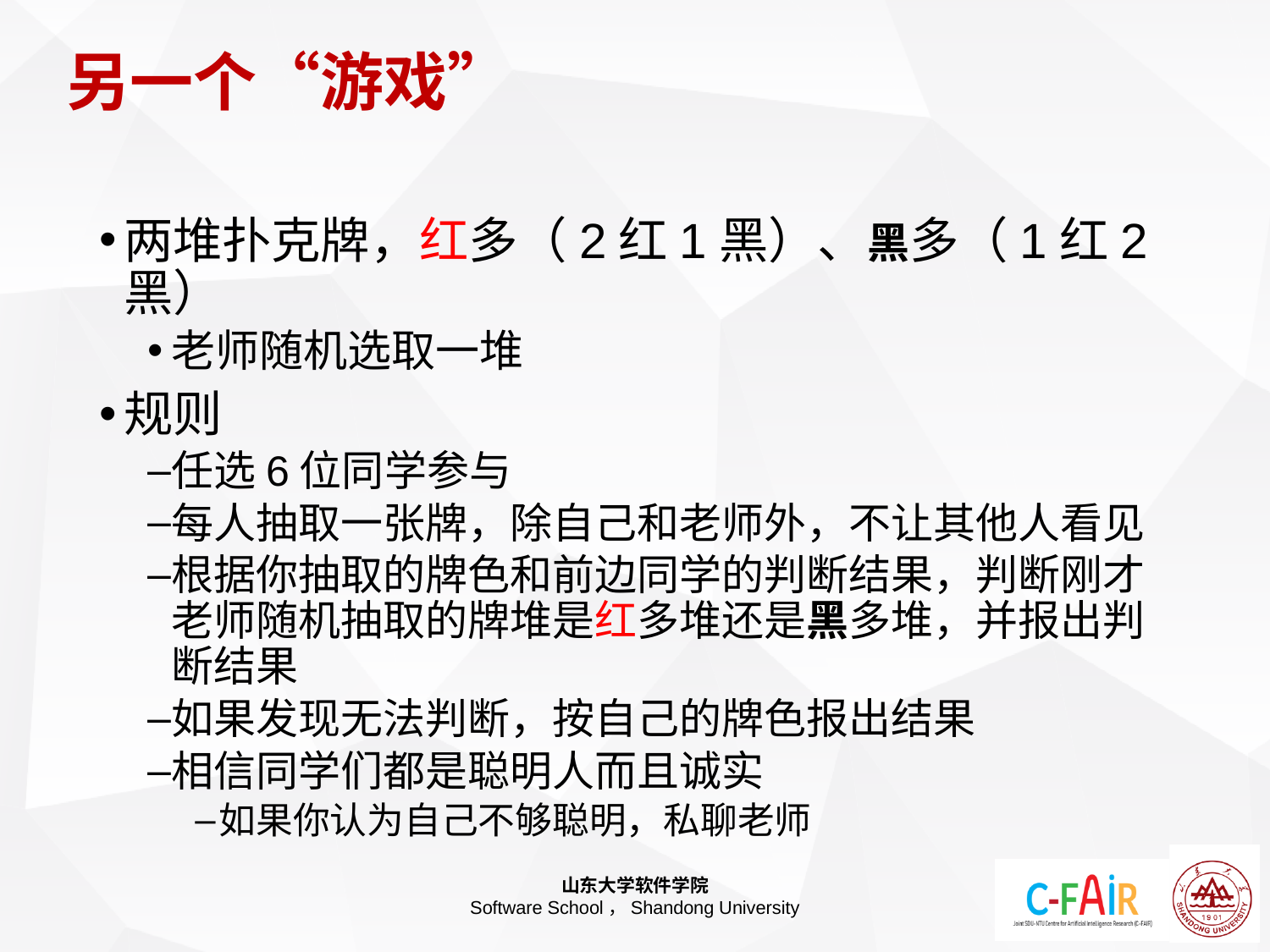

# 另一个“游戏”
两堆扑克牌，红多（2红1黑）、黑多（1红2黑）
老师随机选取一堆
规则
任选6位同学参与
每人抽取一张牌，除自己和老师外，不让其他人看见
根据你抽取的牌色和前边同学的判断结果，判断刚才老师随机抽取的牌堆是红多堆还是黑多堆，并报出判断结果
如果发现无法判断，按自己的牌色报出结果
相信同学们都是聪明人而且诚实
如果你认为自己不够聪明，私聊老师